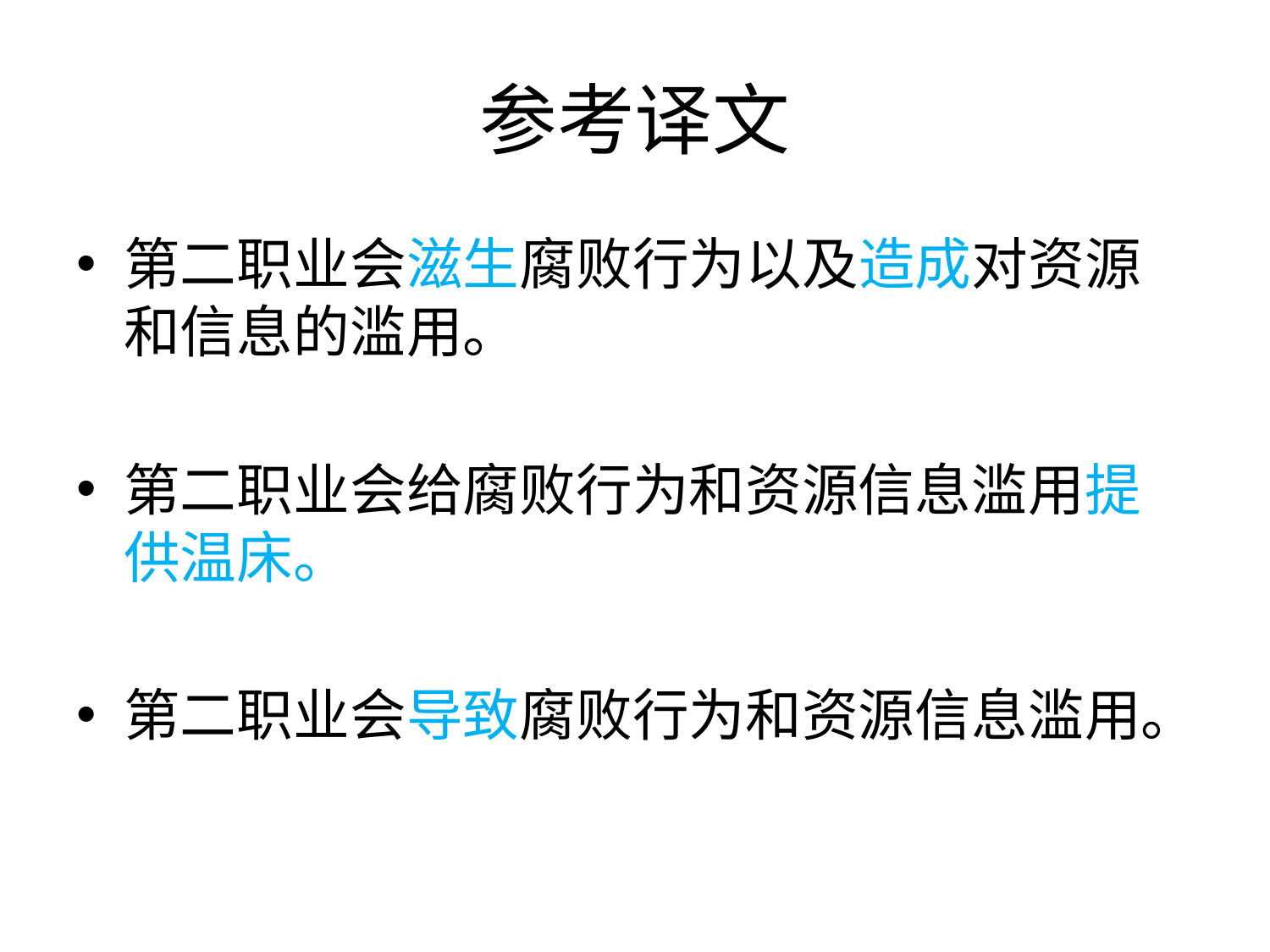

# 参考译文
第二职业会滋生腐败行为以及造成对资源和信息的滥用。

第二职业会给腐败行为和资源信息滥用提供温床。

第二职业会导致腐败行为和资源信息滥用。